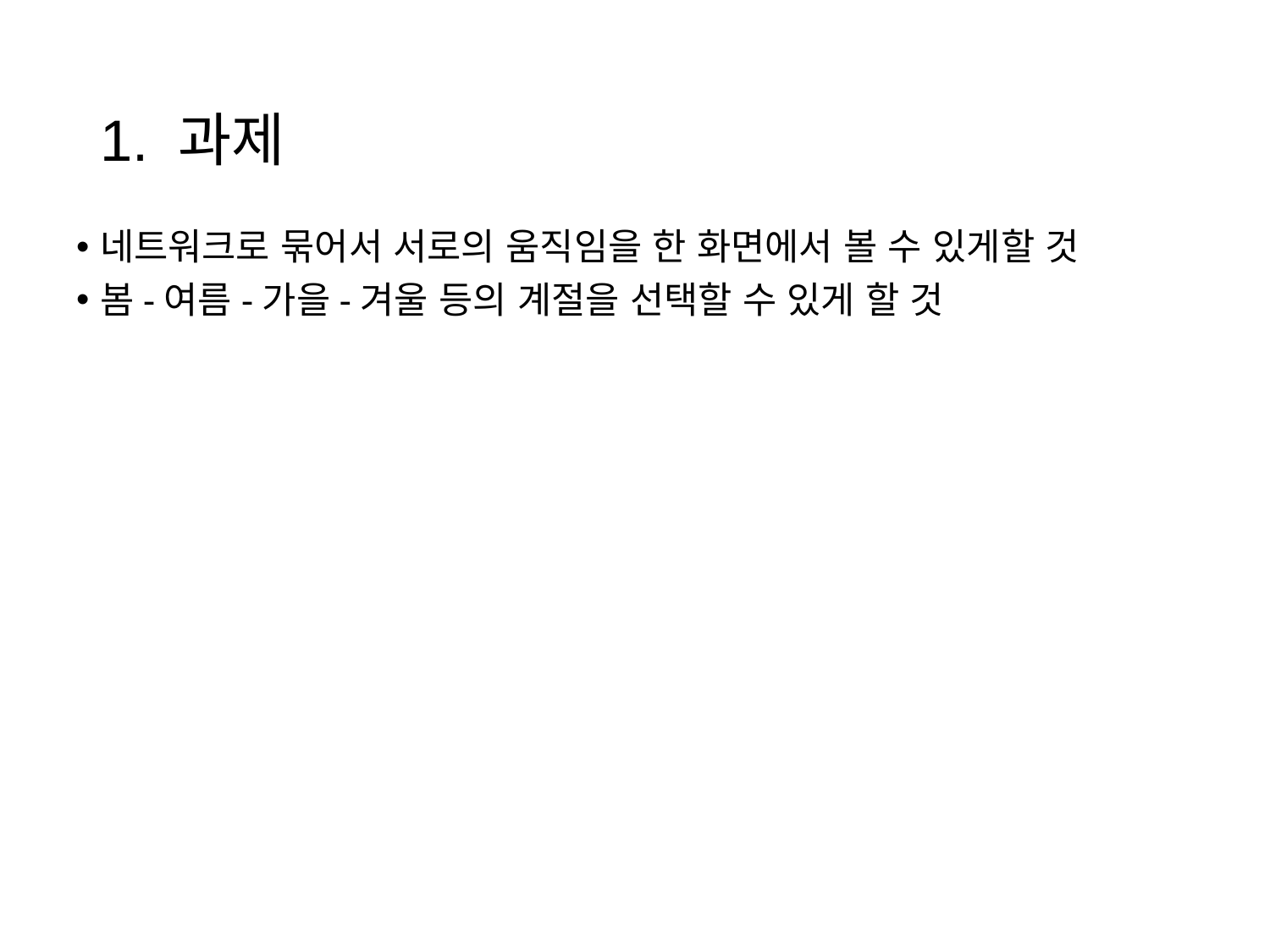

# 1. 과제
네트워크로 묶어서 서로의 움직임을 한 화면에서 볼 수 있게할 것
봄-여름-가을-겨울 등의 계절을 선택할 수 있게 할 것